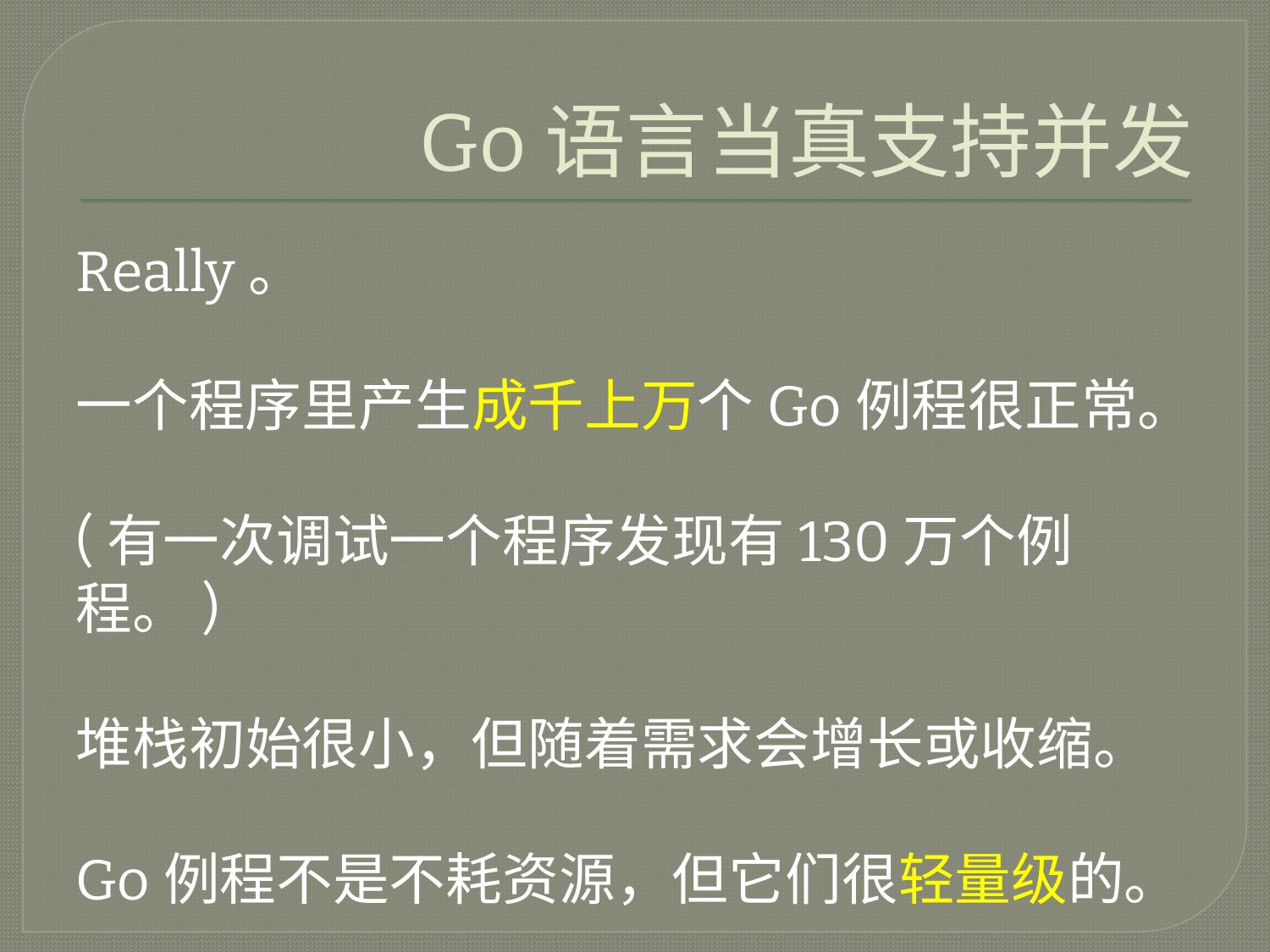

# Go语言当真支持并发
Really。
一个程序里产生成千上万个Go例程很正常。
(有一次调试一个程序发现有130万个例程。)
堆栈初始很小，但随着需求会增长或收缩。
Go例程不是不耗资源，但它们很轻量级的。